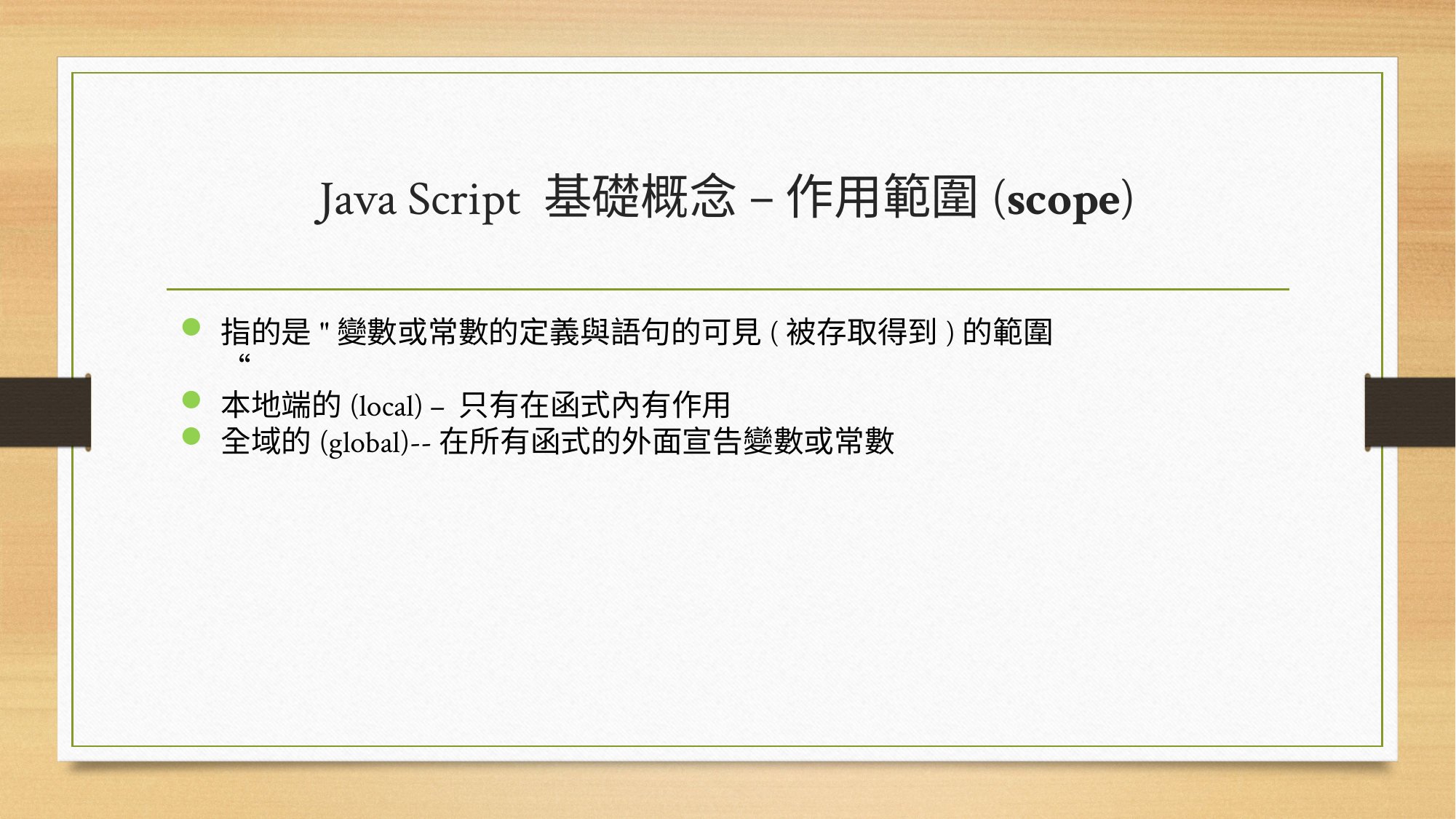

# Java Script 基礎概念 – 作用範圍(scope)
指的是"變數或常數的定義與語句的可見(被存取得到)的範圍“
本地端的(local) – 只有在函式內有作用
全域的(global)--在所有函式的外面宣告變數或常數